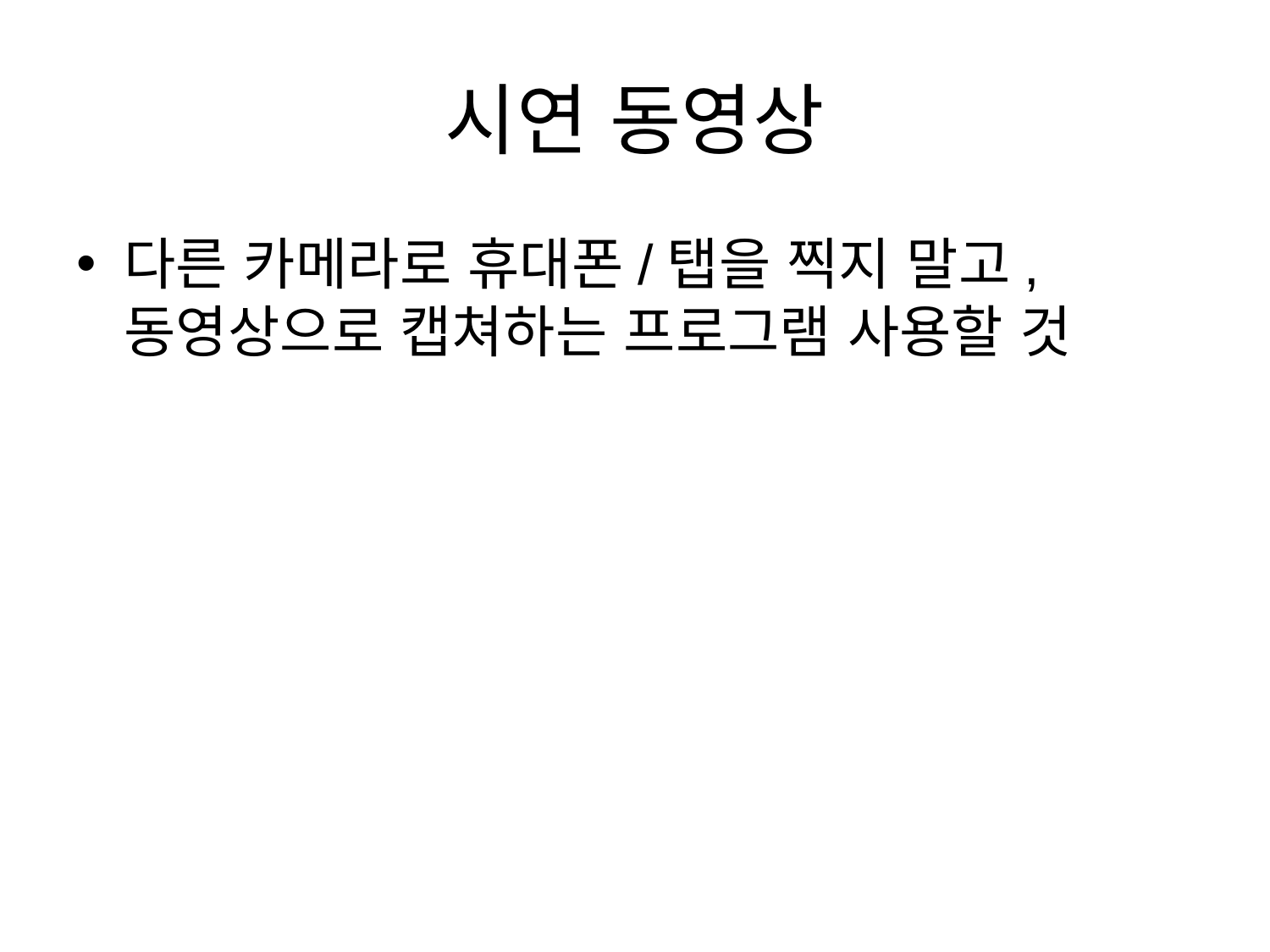

# 시연 동영상
다른 카메라로 휴대폰/탭을 찍지 말고, 동영상으로 캡쳐하는 프로그램 사용할 것